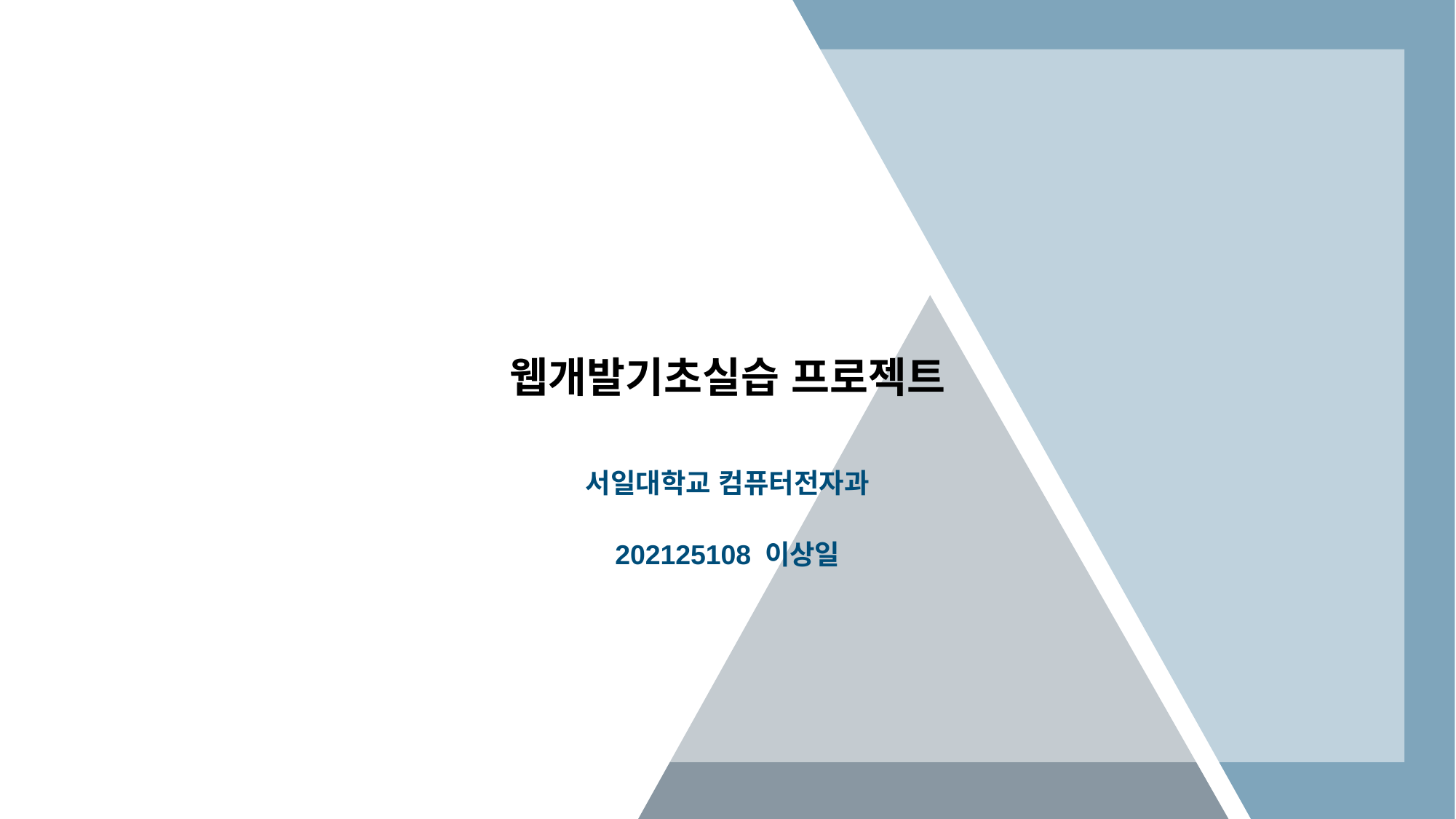

웹개발기초실습 프로젝트
# 서일대학교 컴퓨터전자과 202125108 이상일